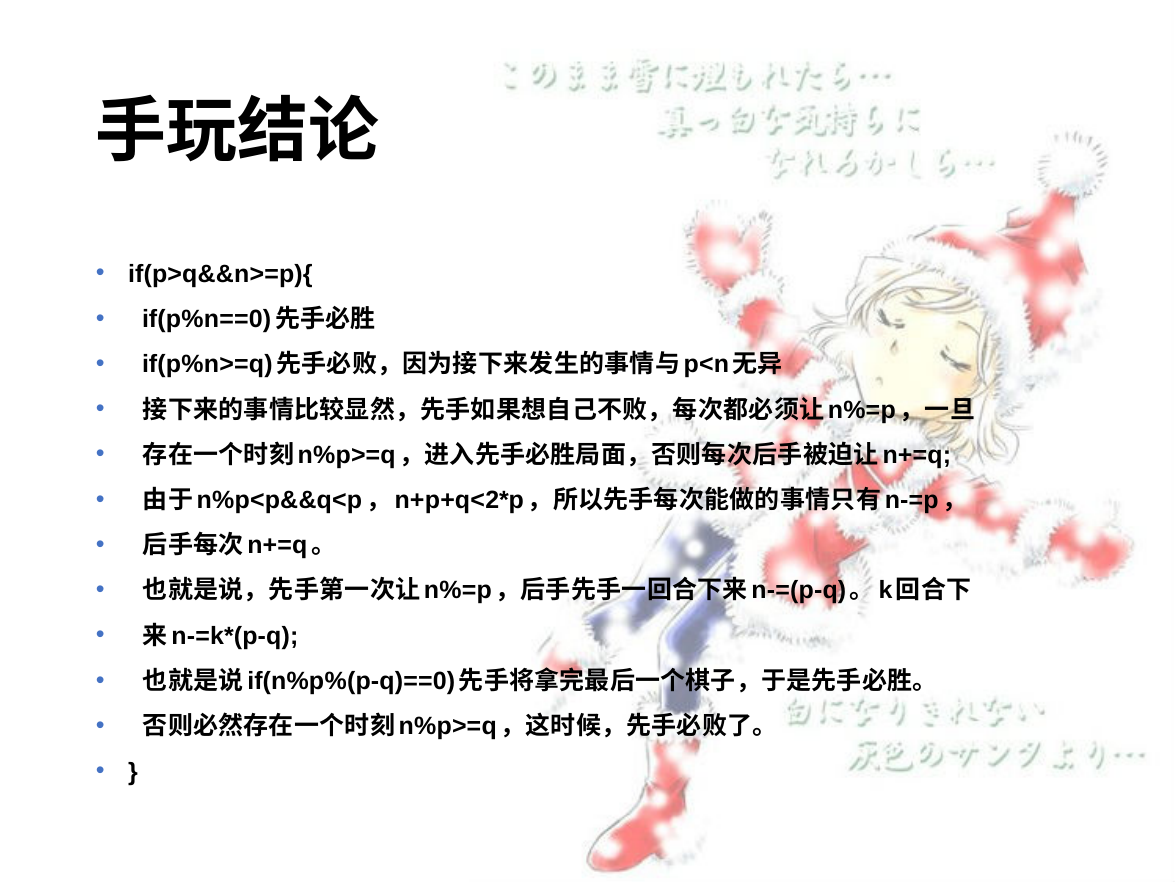

# 手玩结论
if(p>q&&n>=p){
  if(p%n==0)先手必胜
  if(p%n>=q)先手必败，因为接下来发生的事情与p<n无异
  接下来的事情比较显然，先手如果想自己不败，每次都必须让n%=p，一旦
  存在一个时刻n%p>=q，进入先手必胜局面，否则每次后手被迫让n+=q;
  由于n%p<p&&q<p，n+p+q<2*p，所以先手每次能做的事情只有n-=p，
  后手每次n+=q。
  也就是说，先手第一次让n%=p，后手先手一回合下来n-=(p-q)。k回合下
  来n-=k*(p-q);
  也就是说if(n%p%(p-q)==0)先手将拿完最后一个棋子，于是先手必胜。
  否则必然存在一个时刻n%p>=q，这时候，先手必败了。
}